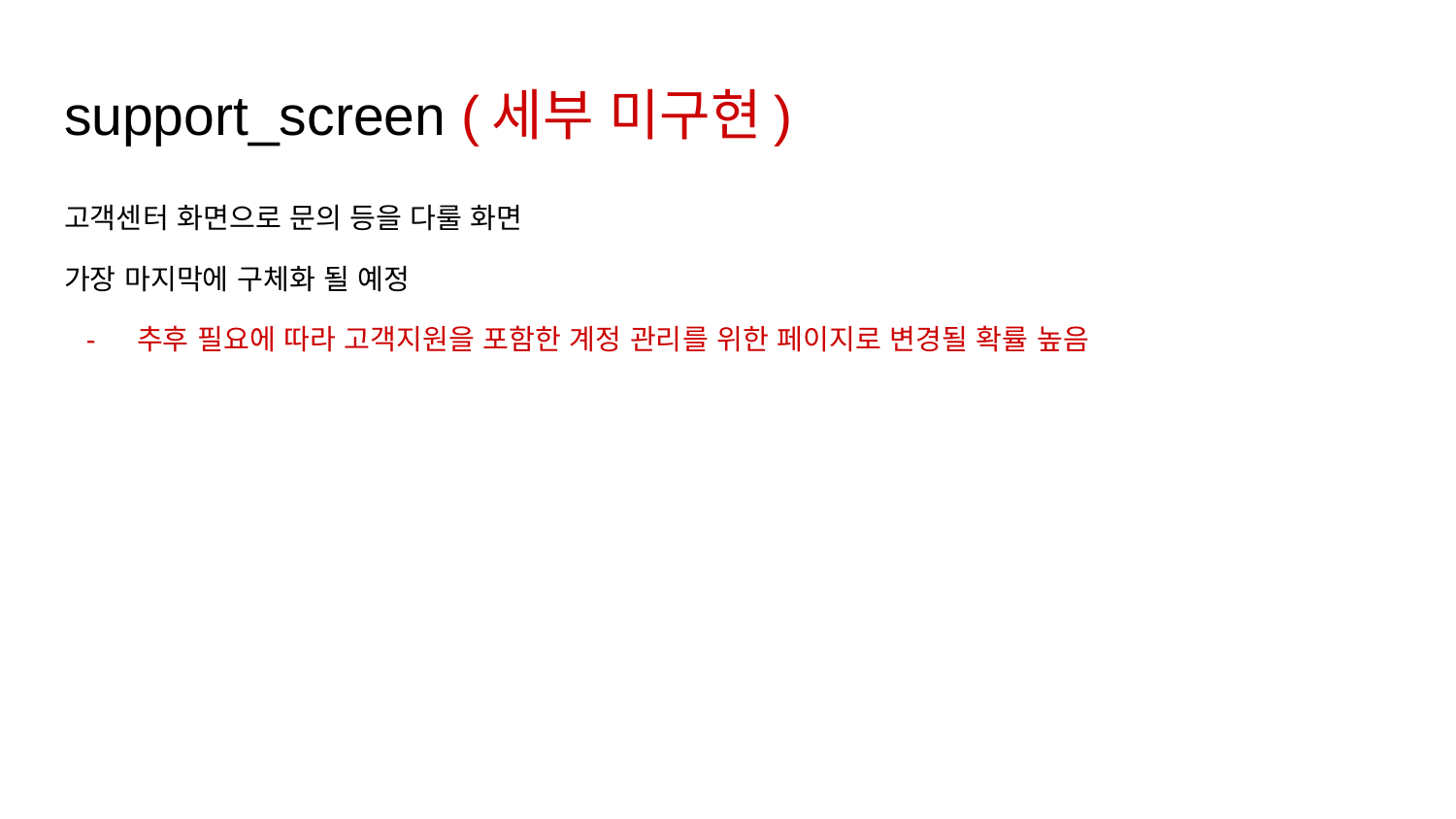

# support_screen (세부 미구현)
고객센터 화면으로 문의 등을 다룰 화면
가장 마지막에 구체화 될 예정
추후 필요에 따라 고객지원을 포함한 계정 관리를 위한 페이지로 변경될 확률 높음